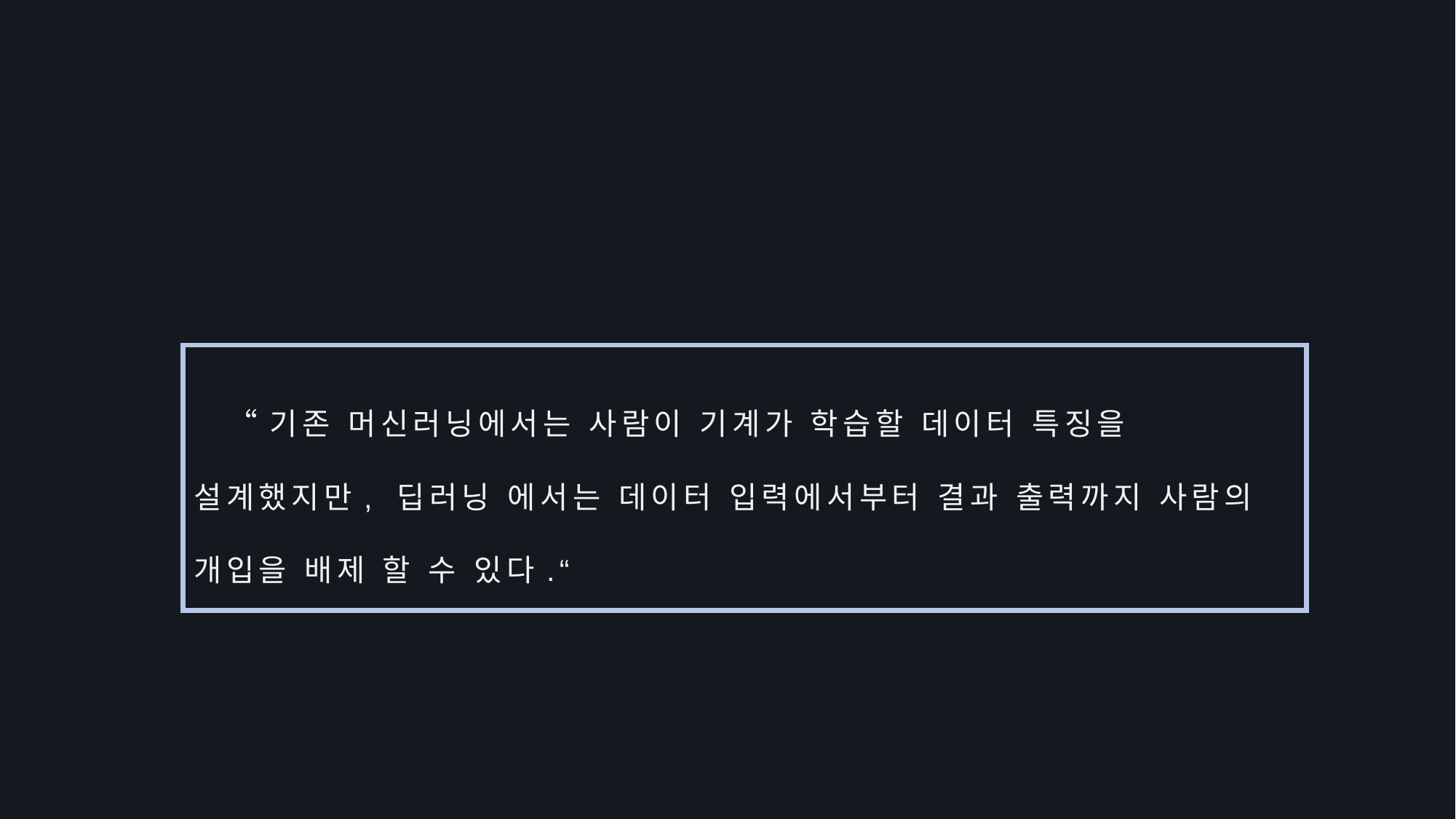

#

   “기존 머신러닝에서는 사람이 기계가 학습할 데이터 특징을 설계했지만, 딥러닝 에서는 데이터 입력에서부터 결과 출력까지 사람의 개입을 배제 할 수 있다.“